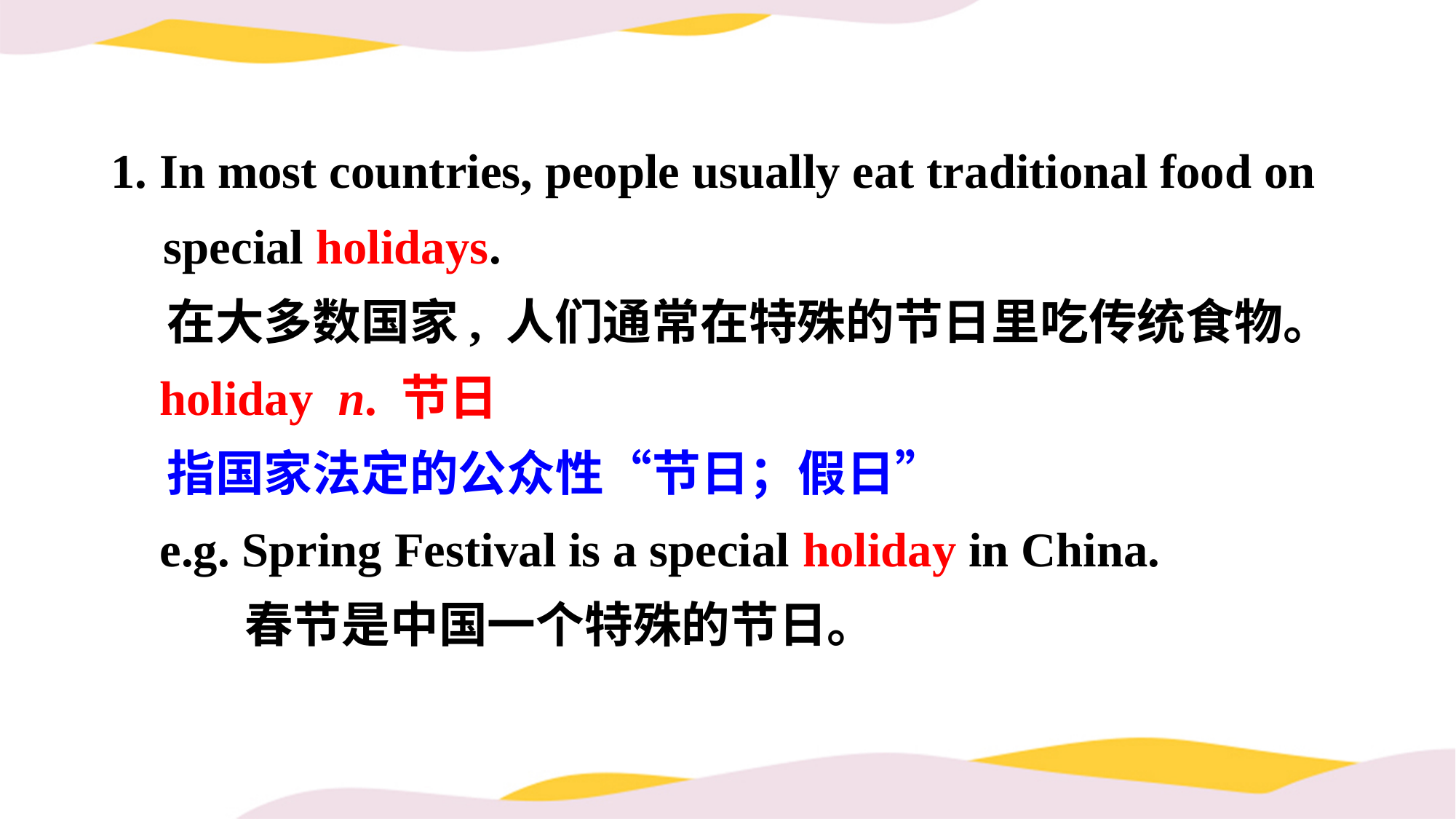

1. In most countries, people usually eat traditional food on special holidays.
    在大多数国家, 人们通常在特殊的节日里吃传统食物。
    holiday  n. 节日
    指国家法定的公众性“节日；假日”
    e.g. Spring Festival is a special holiday in China.
           春节是中国一个特殊的节日。